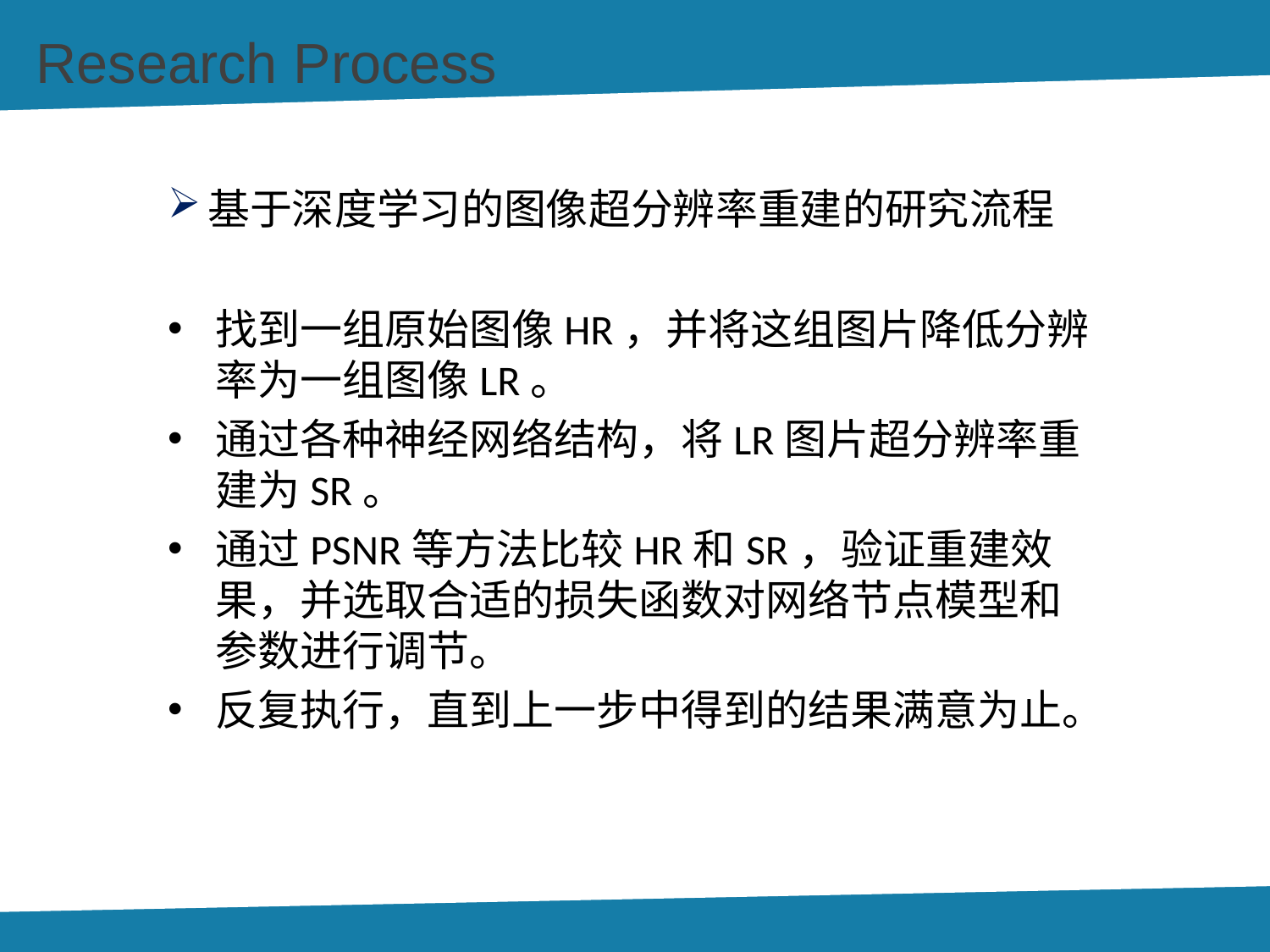

Research Process
基于深度学习的图像超分辨率重建的研究流程
找到一组原始图像HR，并将这组图片降低分辨率为一组图像LR。
通过各种神经网络结构，将LR图片超分辨率重建为SR。
通过PSNR等方法比较HR和SR，验证重建效果，并选取合适的损失函数对网络节点模型和参数进行调节。
反复执行，直到上一步中得到的结果满意为止。